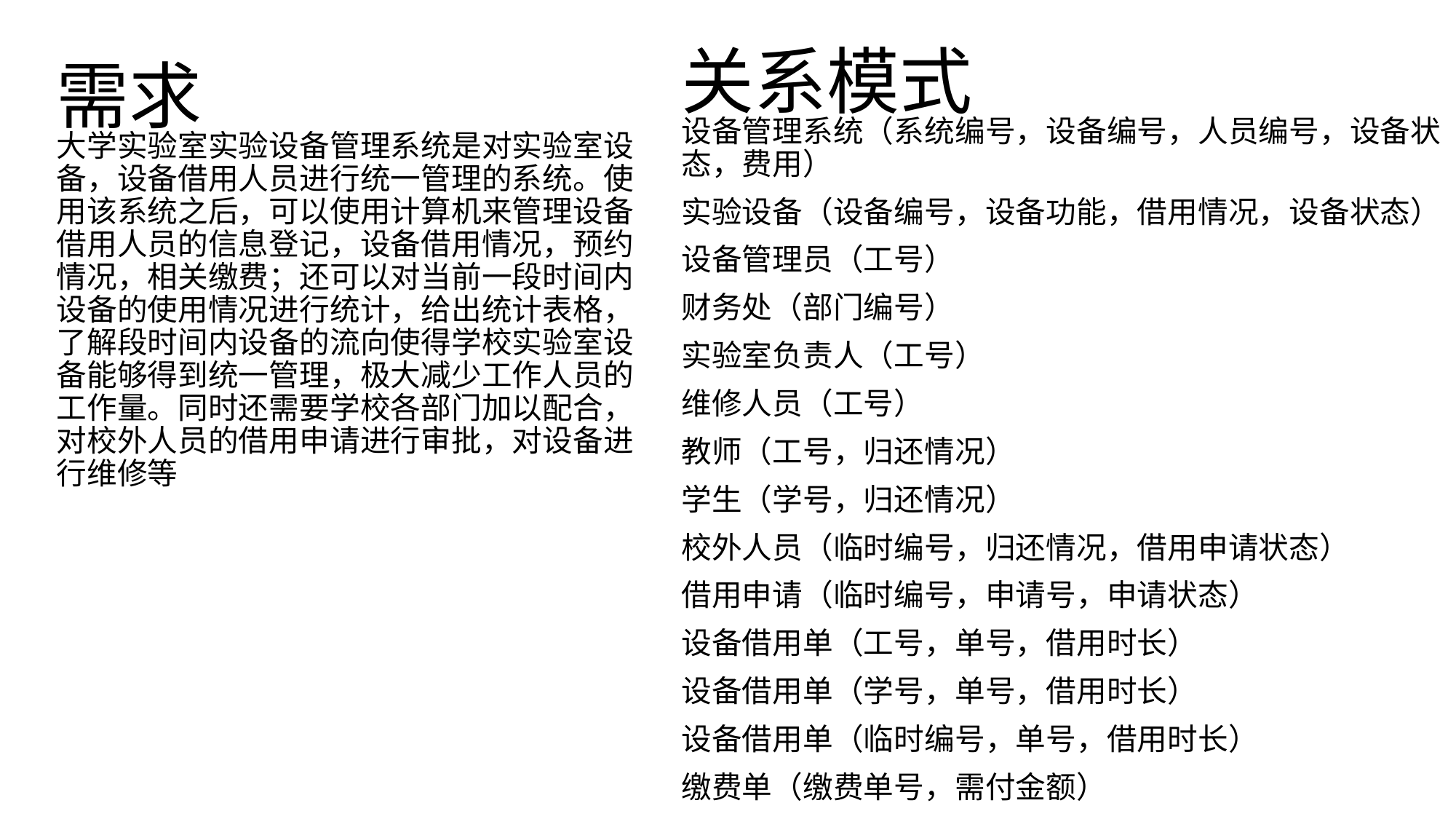

关系模式
# 需求
设备管理系统（系统编号，设备编号，人员编号，设备状态，费用）
实验设备（设备编号，设备功能，借用情况，设备状态）
设备管理员（工号）
财务处（部门编号）
实验室负责人（工号）
维修人员（工号）
教师（工号，归还情况）
学生（学号，归还情况）
校外人员（临时编号，归还情况，借用申请状态）
借用申请（临时编号，申请号，申请状态）
设备借用单（工号，单号，借用时长）
设备借用单（学号，单号，借用时长）
设备借用单（临时编号，单号，借用时长）
缴费单（缴费单号，需付金额）
大学实验室实验设备管理系统是对实验室设备，设备借用人员进行统一管理的系统。使用该系统之后，可以使用计算机来管理设备借用人员的信息登记，设备借用情况，预约情况，相关缴费；还可以对当前一段时间内设备的使用情况进行统计，给出统计表格，了解段时间内设备的流向使得学校实验室设备能够得到统一管理，极大减少工作人员的工作量。同时还需要学校各部门加以配合，对校外人员的借用申请进行审批，对设备进行维修等